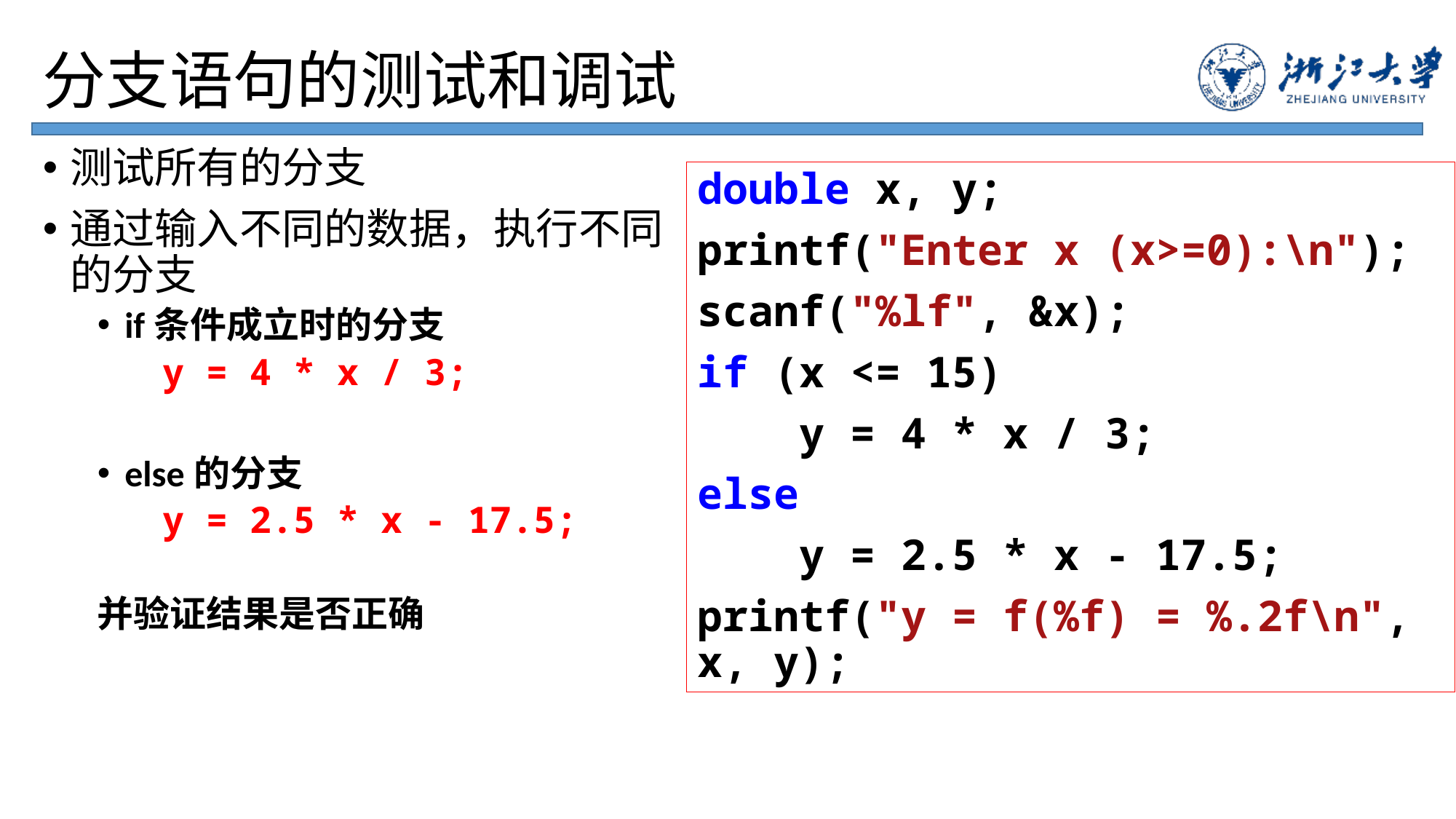

# 分支语句的测试和调试
测试所有的分支
通过输入不同的数据，执行不同的分支
if条件成立时的分支
   y = 4 * x / 3;

else的分支
   y = 2.5 * x - 17.5;

并验证结果是否正确

double x, y;
printf("Enter x (x>=0):\n");
scanf("%lf", &x);
if (x <= 15)
    y = 4 * x / 3;
else
    y = 2.5 * x - 17.5;
printf("y = f(%f) = %.2f\n", x, y);
36